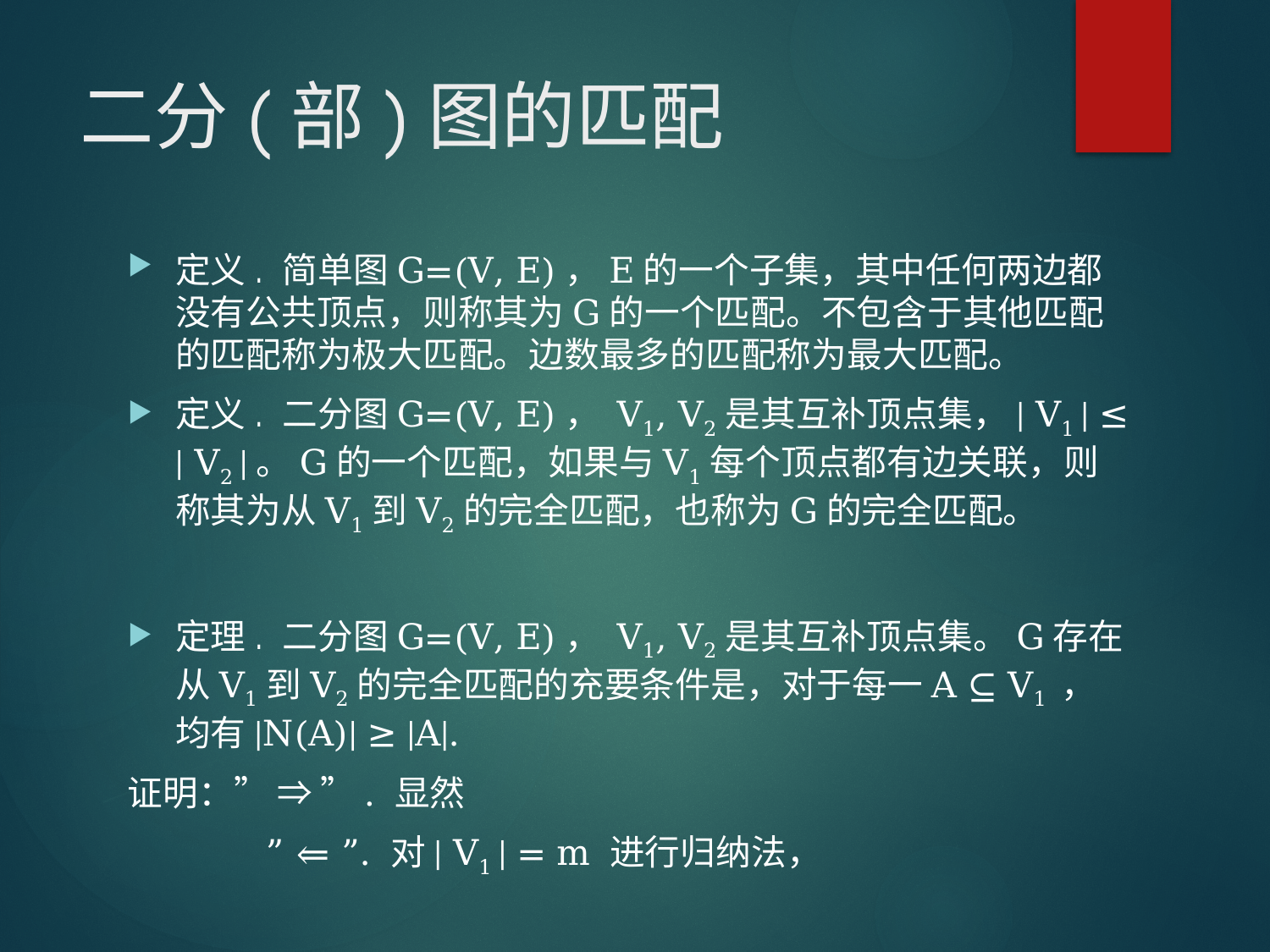

# 二分(部)图的匹配
定义. 简单图G=(V, E)，E的一个子集，其中任何两边都没有公共顶点，则称其为G的一个匹配。不包含于其他匹配的匹配称为极大匹配。边数最多的匹配称为最大匹配。
定义. 二分图G=(V, E)， V1, V2是其互补顶点集，| V1 | ≤ | V2 |。G的一个匹配，如果与V1每个顶点都有边关联，则称其为从V1到V2的完全匹配，也称为G的完全匹配。

定理. 二分图G=(V, E)， V1, V2是其互补顶点集。G存在从V1到V2的完全匹配的充要条件是，对于每一A ⊆ V1 ，均有|N(A)| ≥ |A|.
证明：” ⇒ ”. 显然
	 ” ⇐ ”. 对| V1 | = m 进行归纳法，